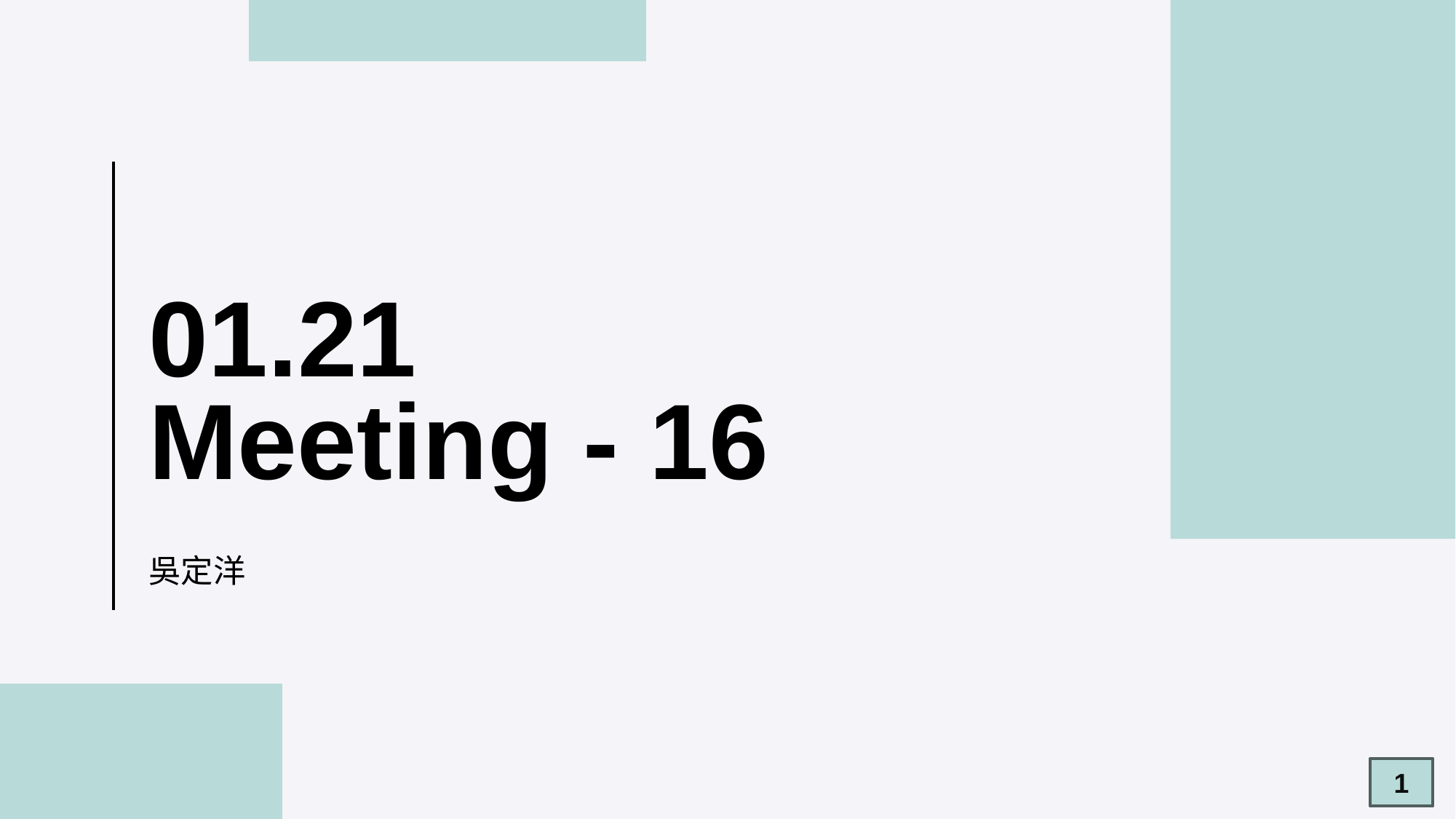

# 01.21 Meeting - 16
吳定洋

1